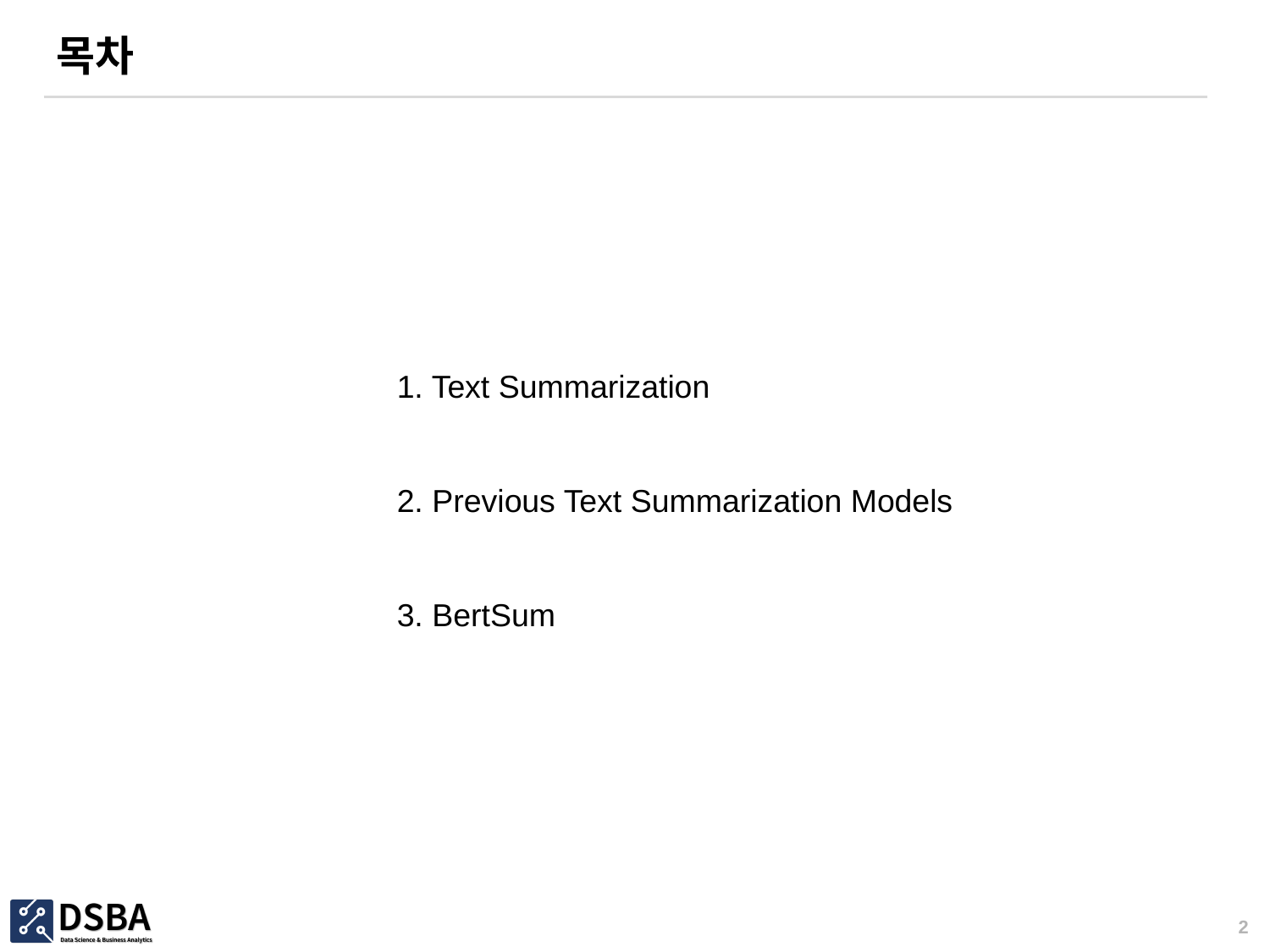

# 목차
1. Text Summarization

2. Previous Text Summarization Models

3. BertSum
2